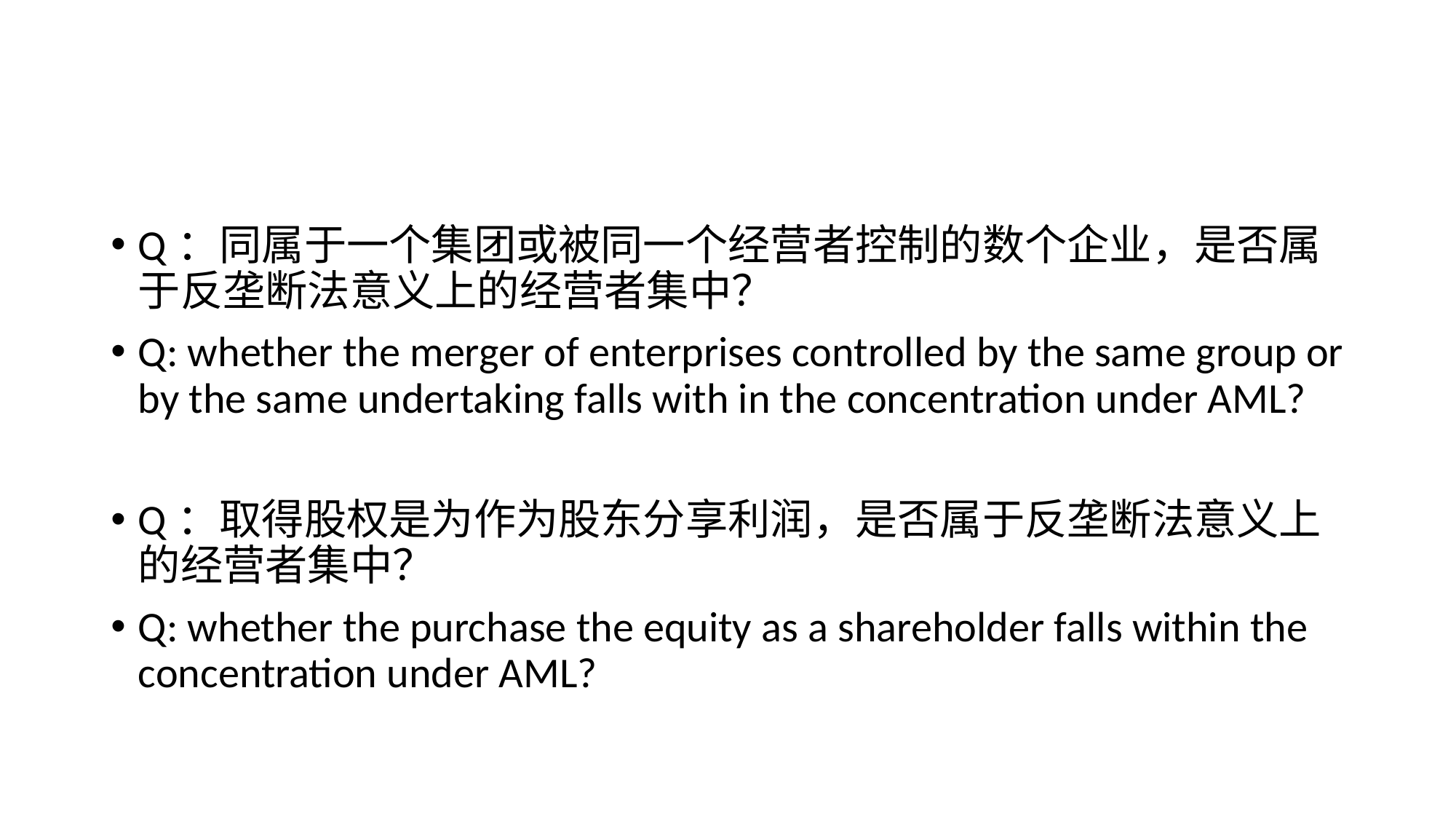

#
Q：同属于一个集团或被同一个经营者控制的数个企业，是否属于反垄断法意义上的经营者集中？
Q: whether the merger of enterprises controlled by the same group or by the same undertaking falls with in the concentration under AML?

Q：取得股权是为作为股东分享利润，是否属于反垄断法意义上的经营者集中？
Q: whether the purchase the equity as a shareholder falls within the concentration under AML?